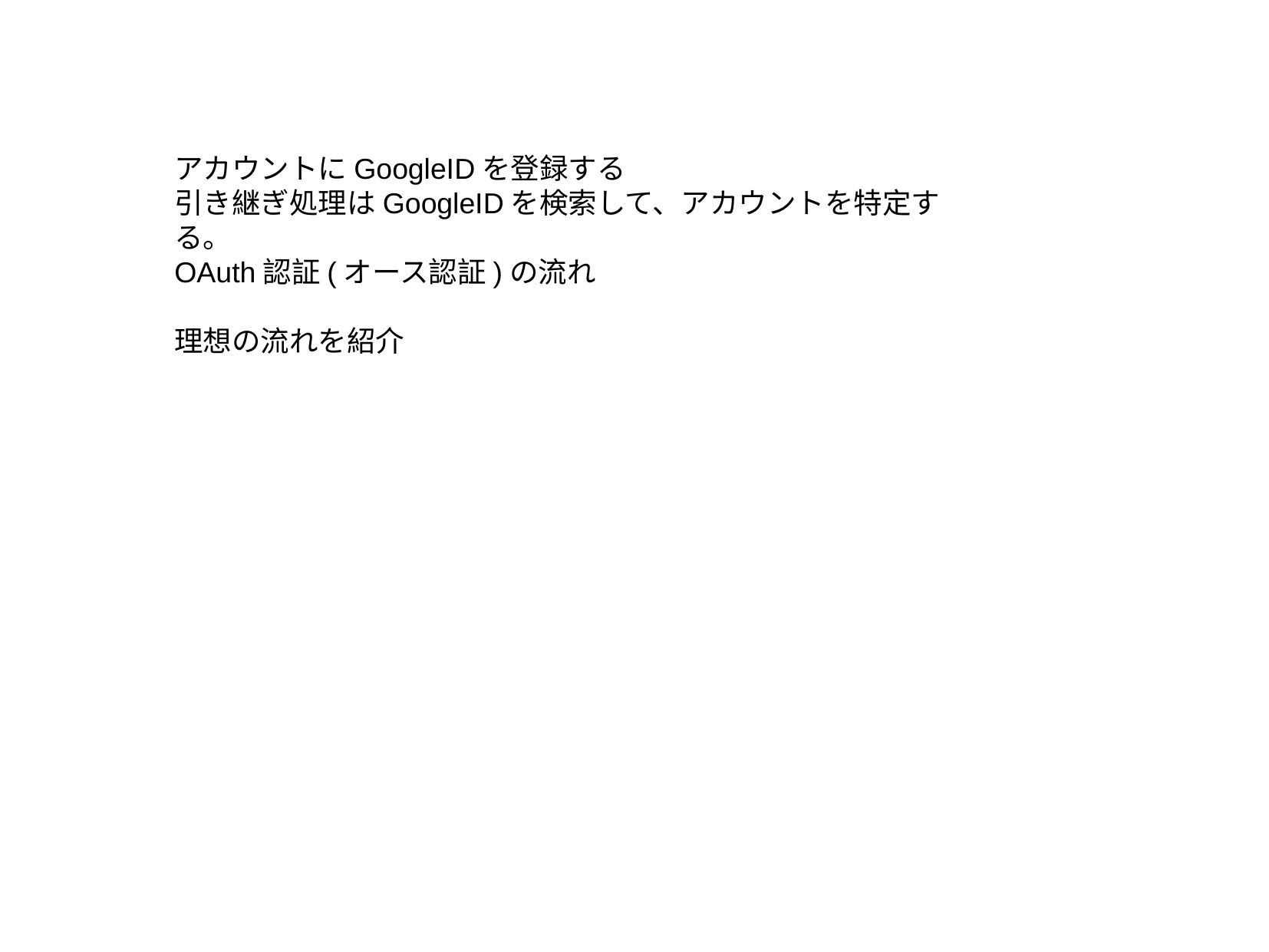

アカウントにGoogleIDを登録する
引き継ぎ処理はGoogleIDを検索して、アカウントを特定する。
OAuth認証(オース認証)の流れ

理想の流れを紹介